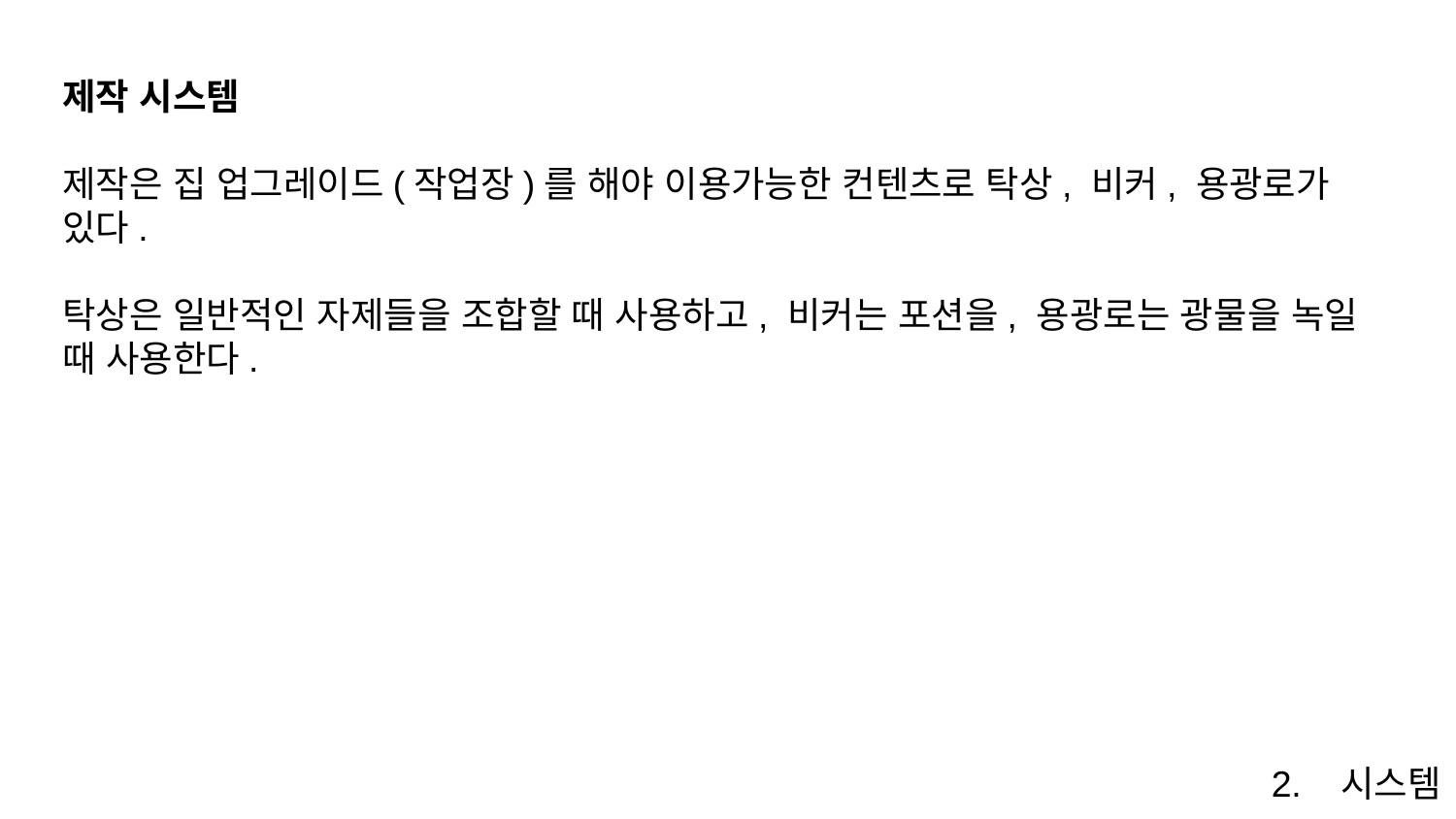

제작 시스템

제작은 집 업그레이드(작업장)를 해야 이용가능한 컨텐츠로 탁상, 비커, 용광로가 있다.

탁상은 일반적인 자제들을 조합할 때 사용하고, 비커는 포션을, 용광로는 광물을 녹일 때 사용한다.
2.   시스템